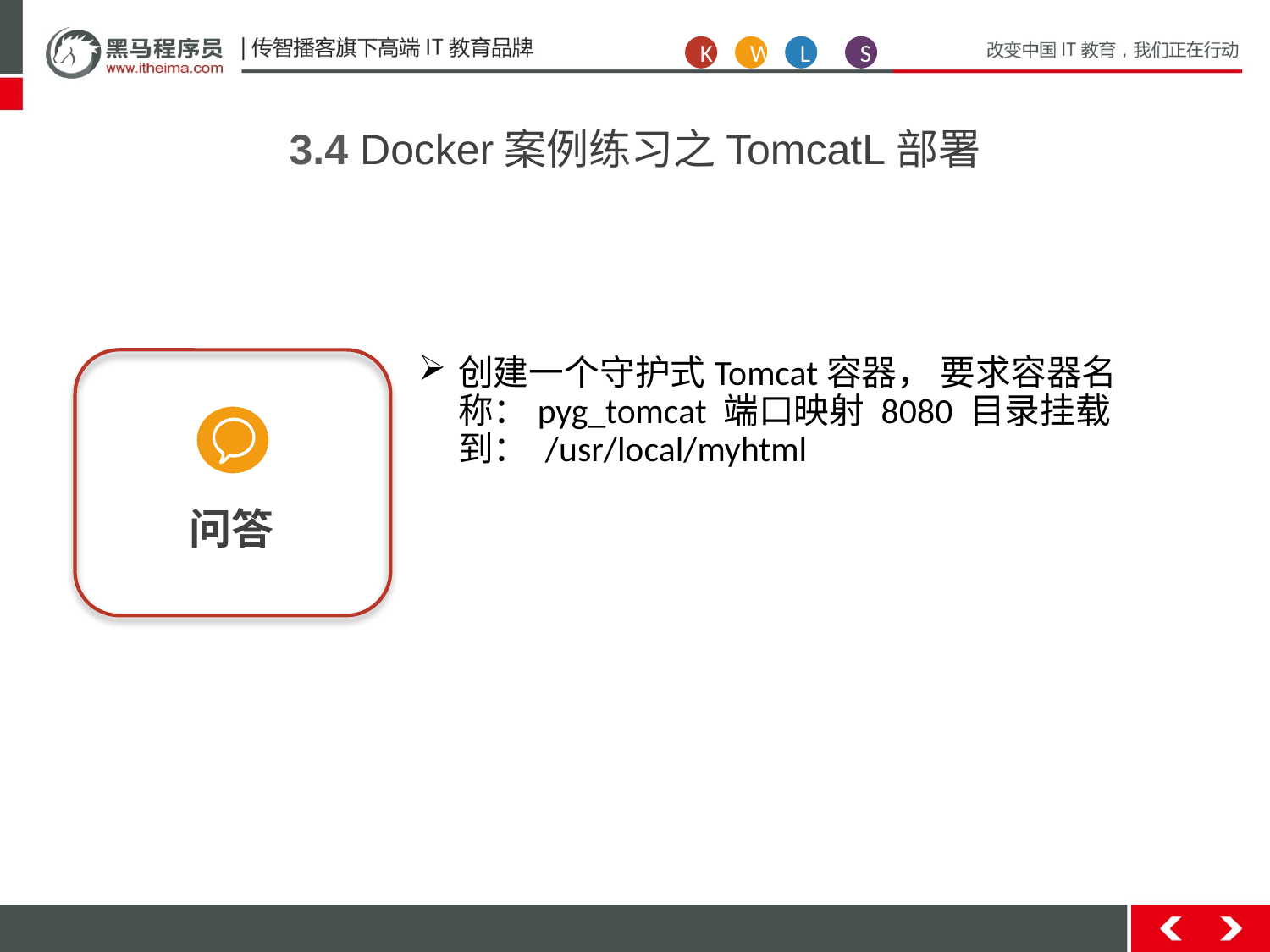

K
W
L
S
3.4 Docker案例练习之TomcatL部署

创建一个守护式Tomcat容器， 要求容器名称：pyg_tomcat 端口映射 8080 目录挂载到： /usr/local/myhtml

问答